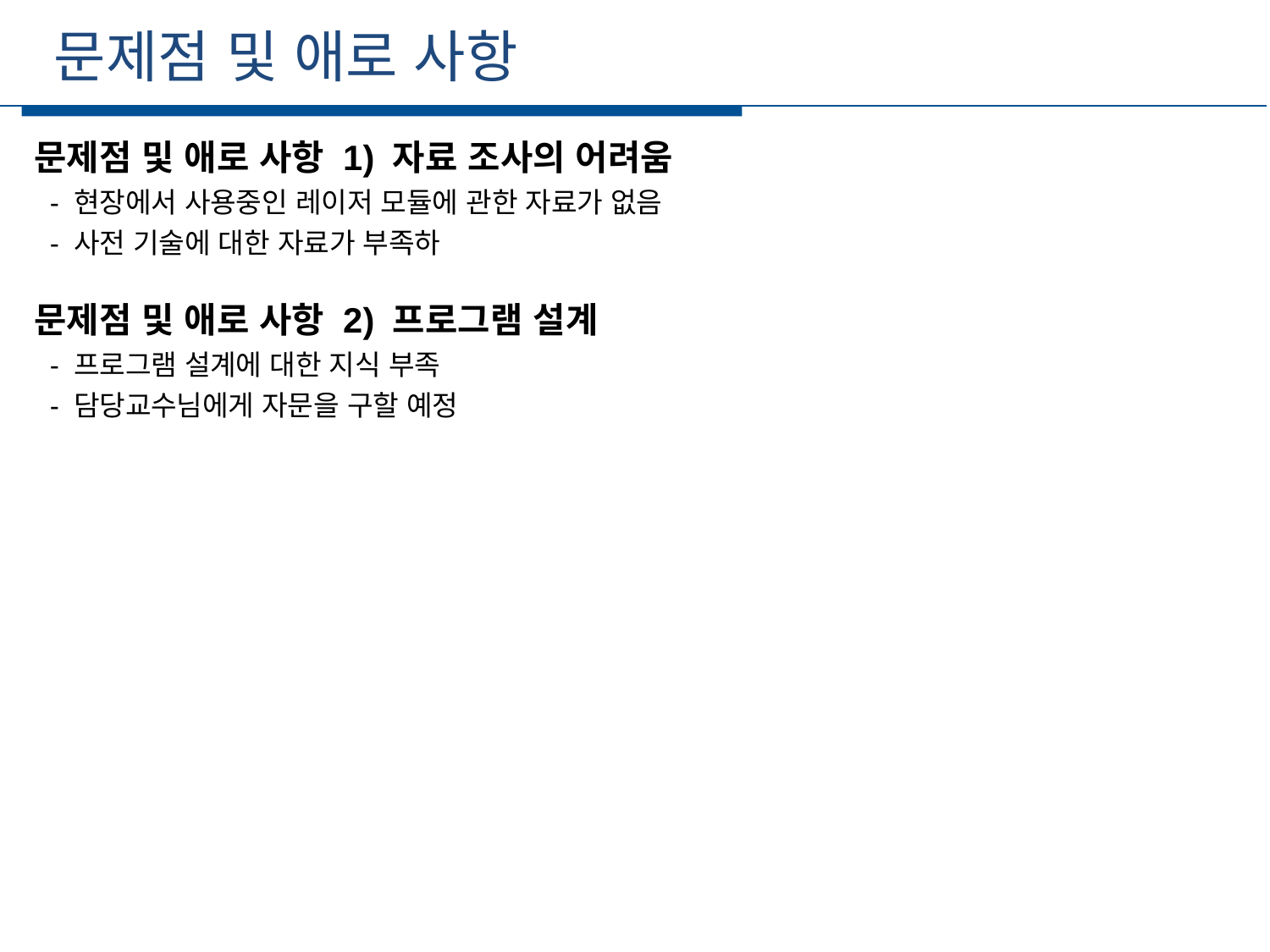

문제점 및 애로 사항
세부일정

문제점 및 애로 사항 1) 자료 조사의 어려움
  - 현장에서 사용중인 레이저 모듈에 관한 자료가 없음
  - 사전 기술에 대한 자료가 부족하

문제점 및 애로 사항 2) 프로그램 설계
  - 프로그램 설계에 대한 지식 부족
  - 담당교수님에게 자문을 구할 예정